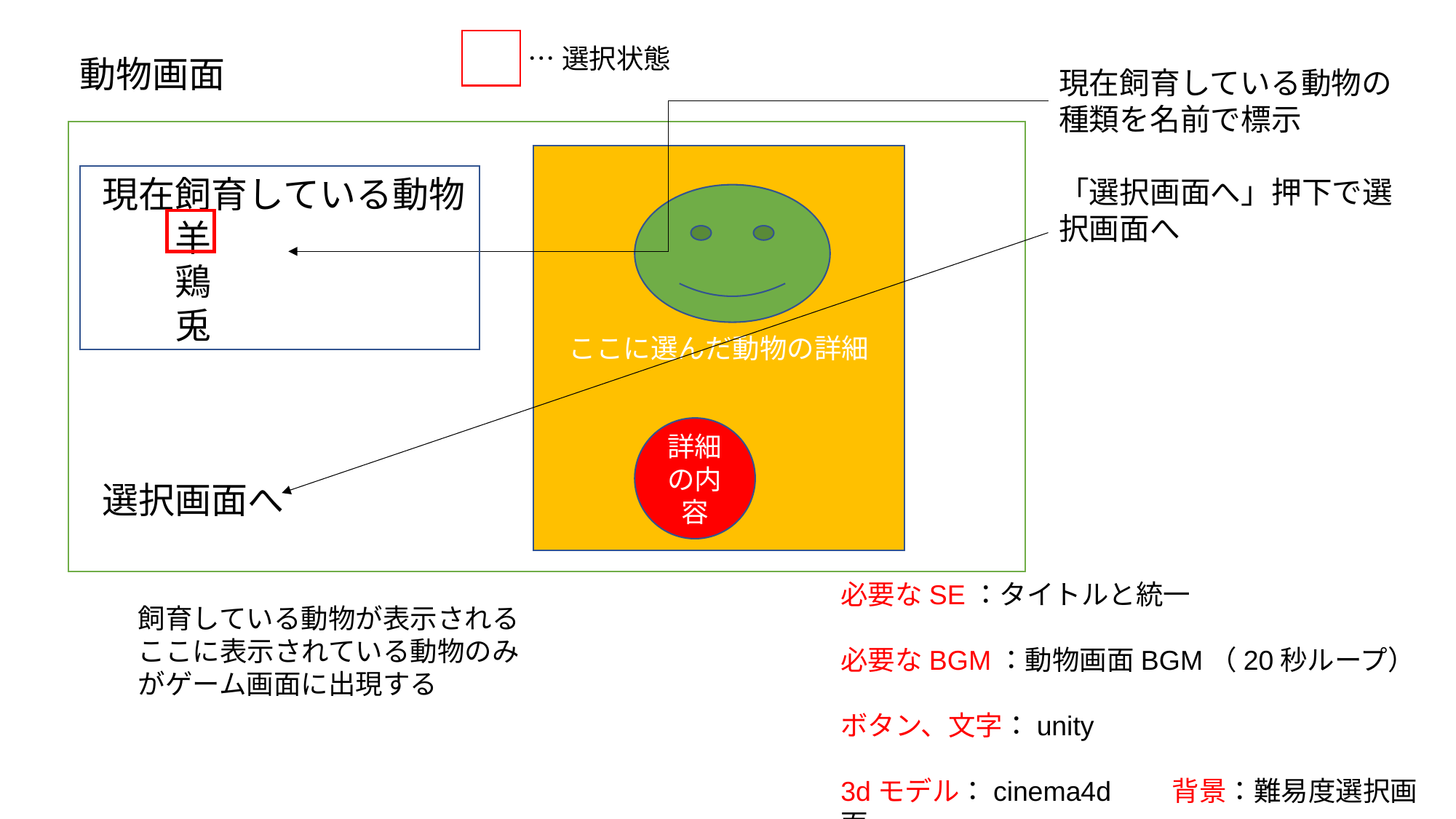

…選択状態
動物画面
現在飼育している動物の種類を名前で標示

「選択画面へ」押下で選択画面へ

ここに選んだ動物の詳細

現在飼育している動物
　　羊
　　鶏
　　兎

選択画面へ

詳細の内容
必要なSE：タイトルと統一

必要なBGM：動物画面BGM（20秒ループ）

ボタン、文字：unity

3dモデル：cinema4d　　背景：難易度選択画面
飼育している動物が表示される
ここに表示されている動物のみがゲーム画面に出現する